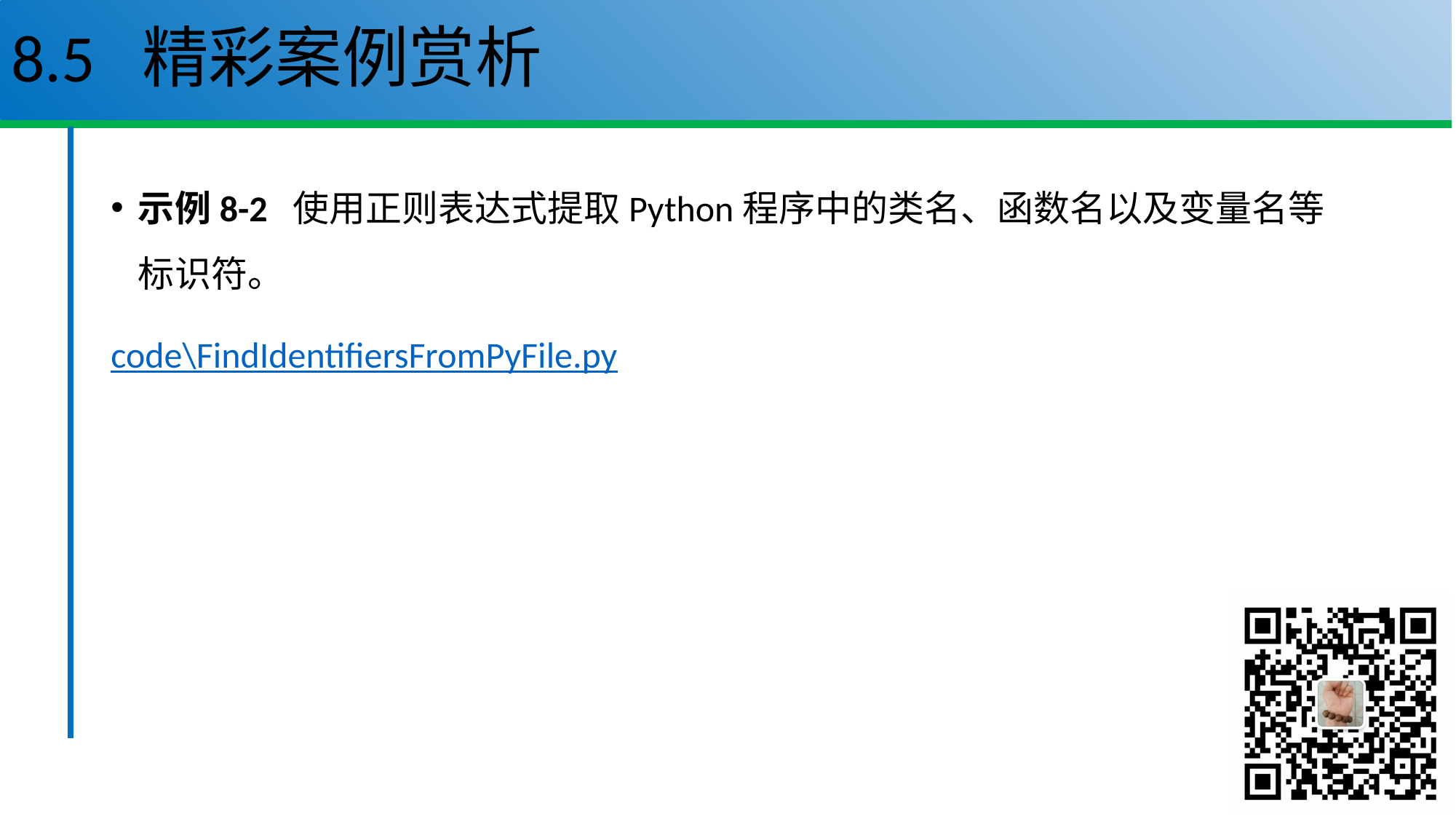

# 8.5  精彩案例赏析
示例8-2  使用正则表达式提取Python程序中的类名、函数名以及变量名等标识符。
code\FindIdentifiersFromPyFile.py
41